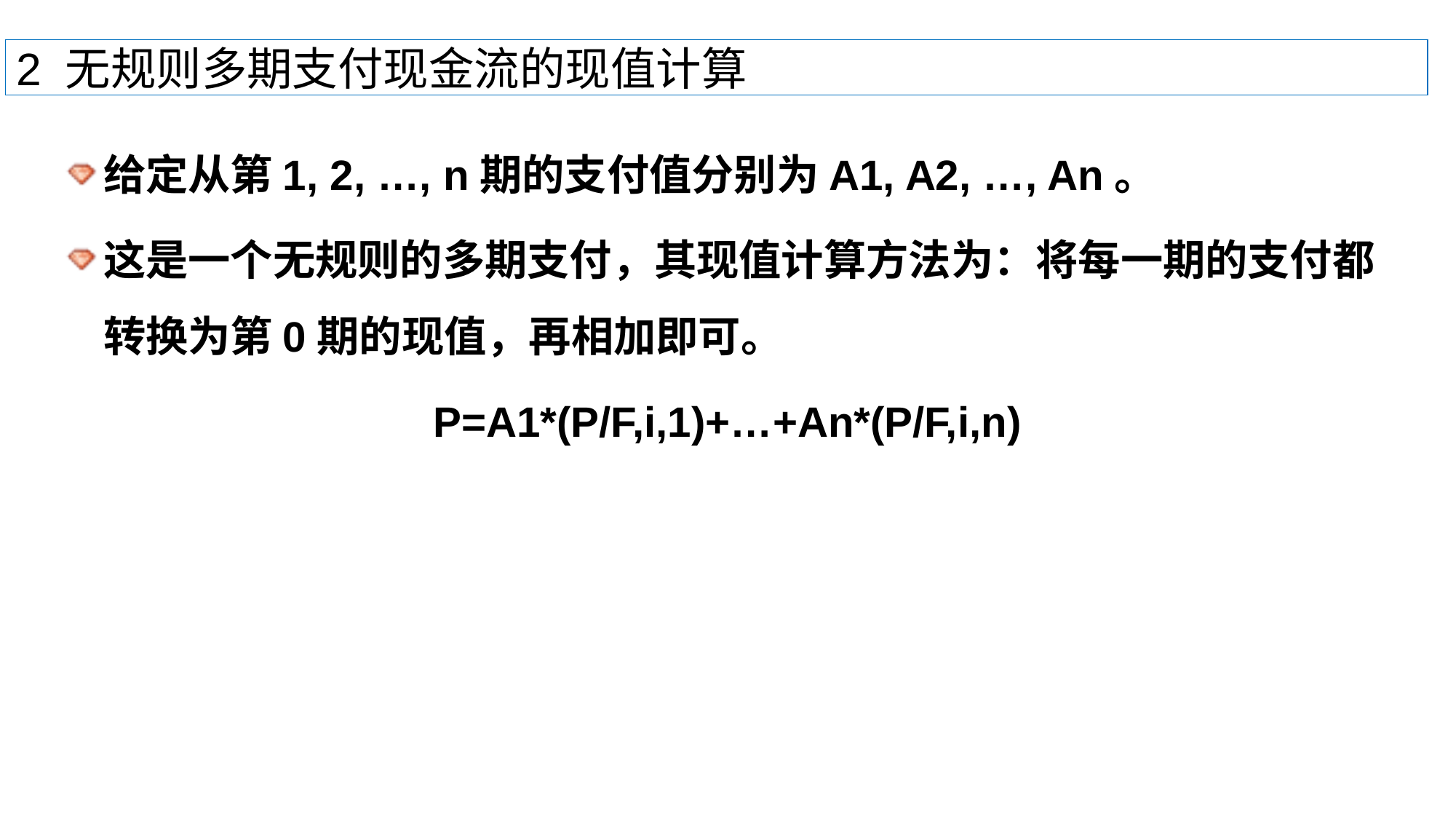

# 2 无规则多期支付现金流的现值计算
给定从第1, 2, …, n期的支付值分别为A1, A2, …, An。
这是一个无规则的多期支付，其现值计算方法为：将每一期的支付都转换为第0期的现值，再相加即可。
P=A1*(P/F,i,1)+…+An*(P/F,i,n)